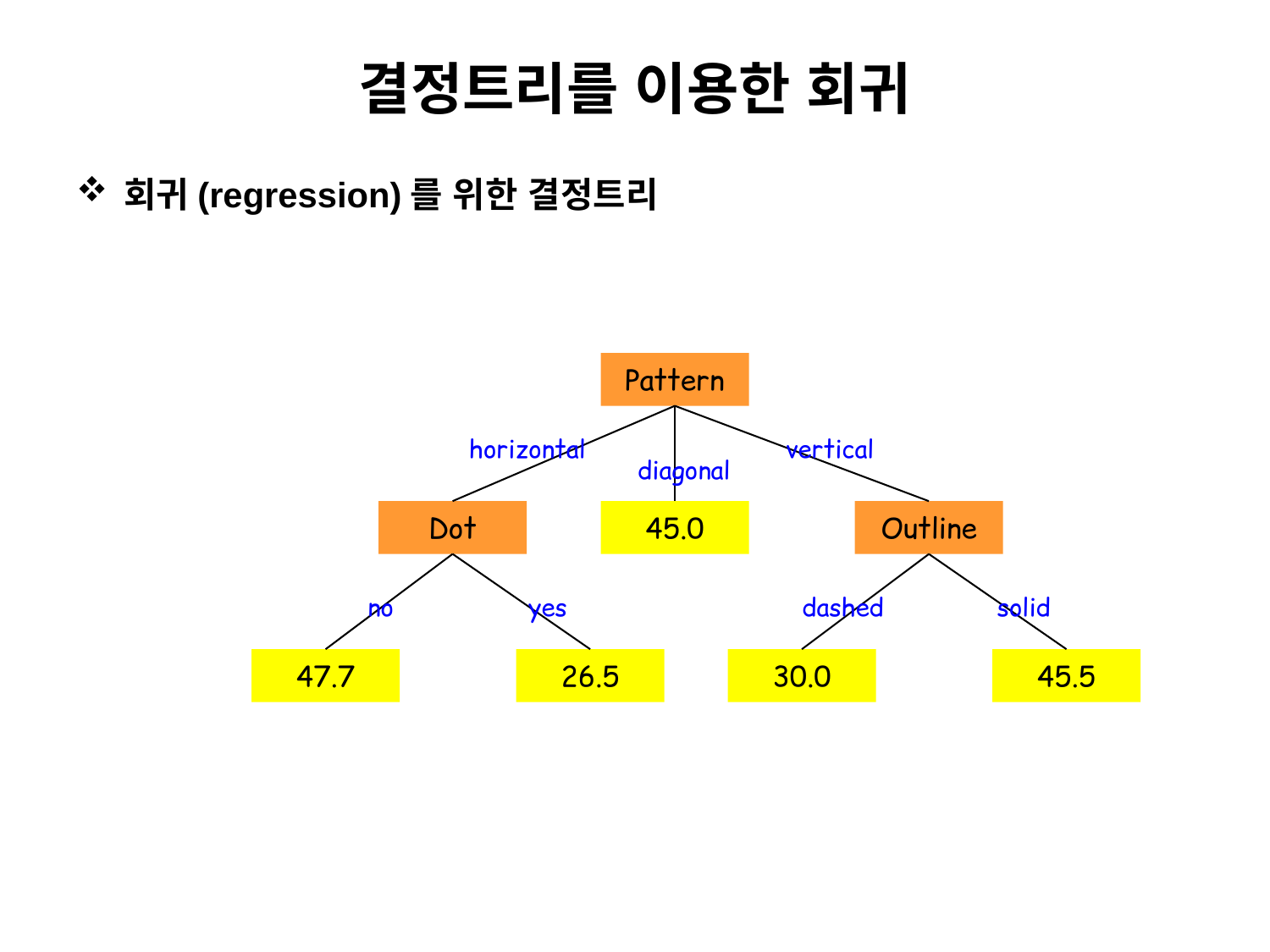

# 결정트리를 이용한 회귀
회귀(regression)를 위한 결정트리

Pattern
horizontal
vertical
diagonal
Dot
45.0
Outline
no
yes
dashed
solid
47.7
26.5
30.0
45.5